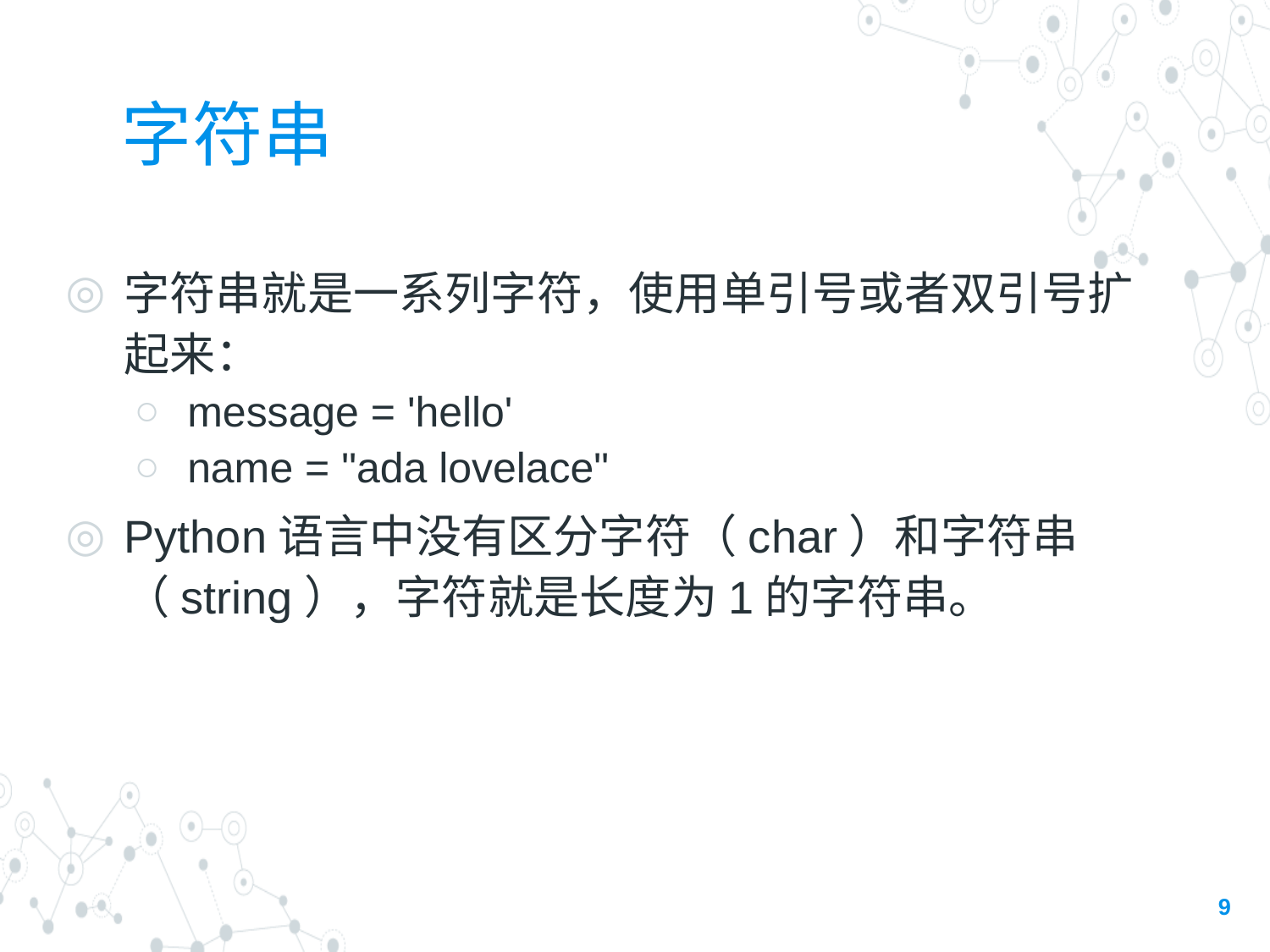

# 字符串
字符串就是一系列字符，使用单引号或者双引号扩起来：
message = 'hello'
name = "ada lovelace"
Python语言中没有区分字符（char）和字符串（string），字符就是长度为1的字符串。
9